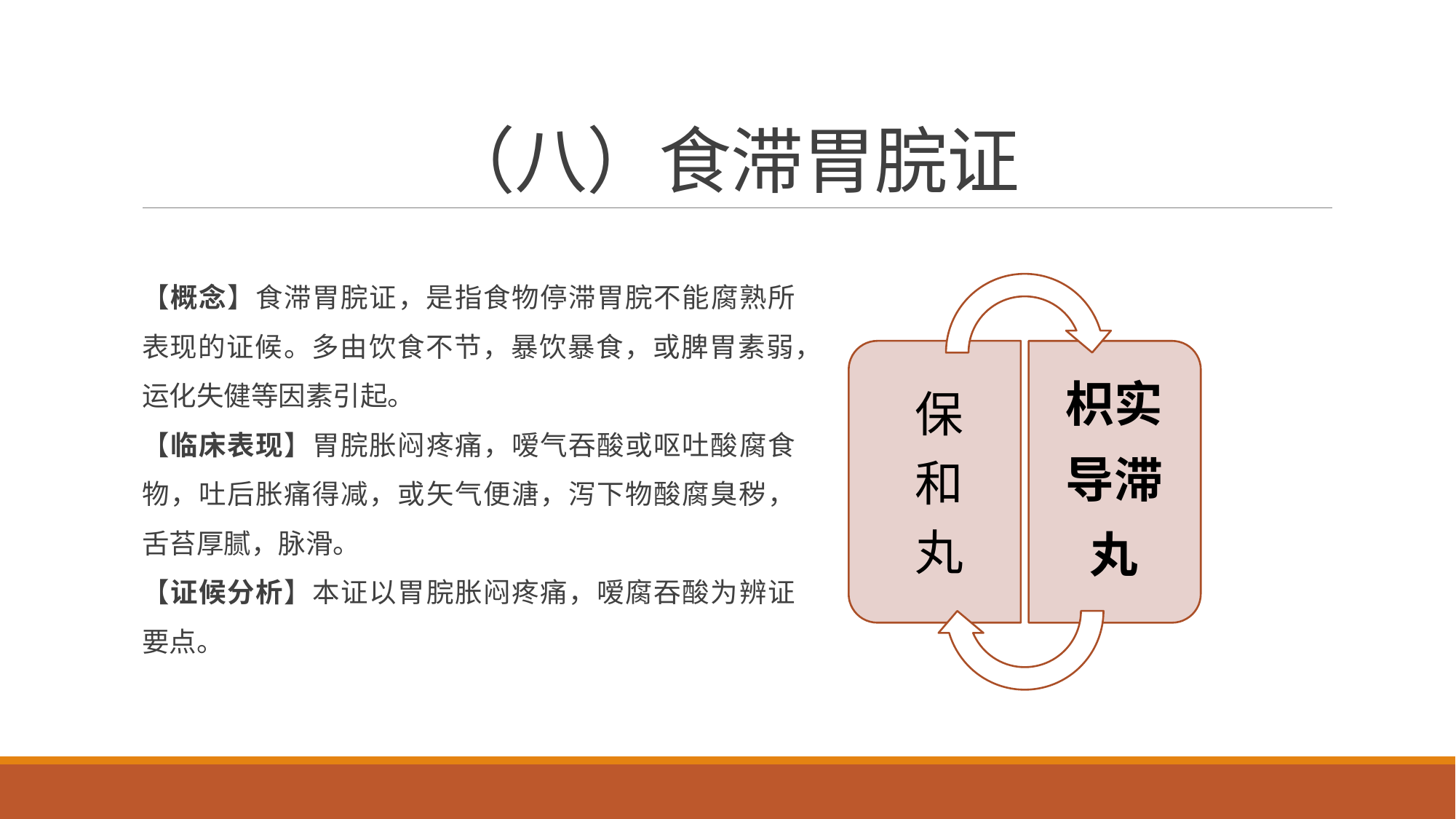

# （八）食滞胃脘证
【概念】食滞胃脘证，是指食物停滞胃脘不能腐熟所表现的证候。多由饮食不节，暴饮暴食，或脾胃素弱，运化失健等因素引起。
【临床表现】胃脘胀闷疼痛，嗳气吞酸或呕吐酸腐食物，吐后胀痛得减，或矢气便溏，泻下物酸腐臭秽，舌苔厚腻，脉滑。
【证候分析】本证以胃脘胀闷疼痛，嗳腐吞酸为辨证要点。
保
和
丸
枳实
导滞
丸